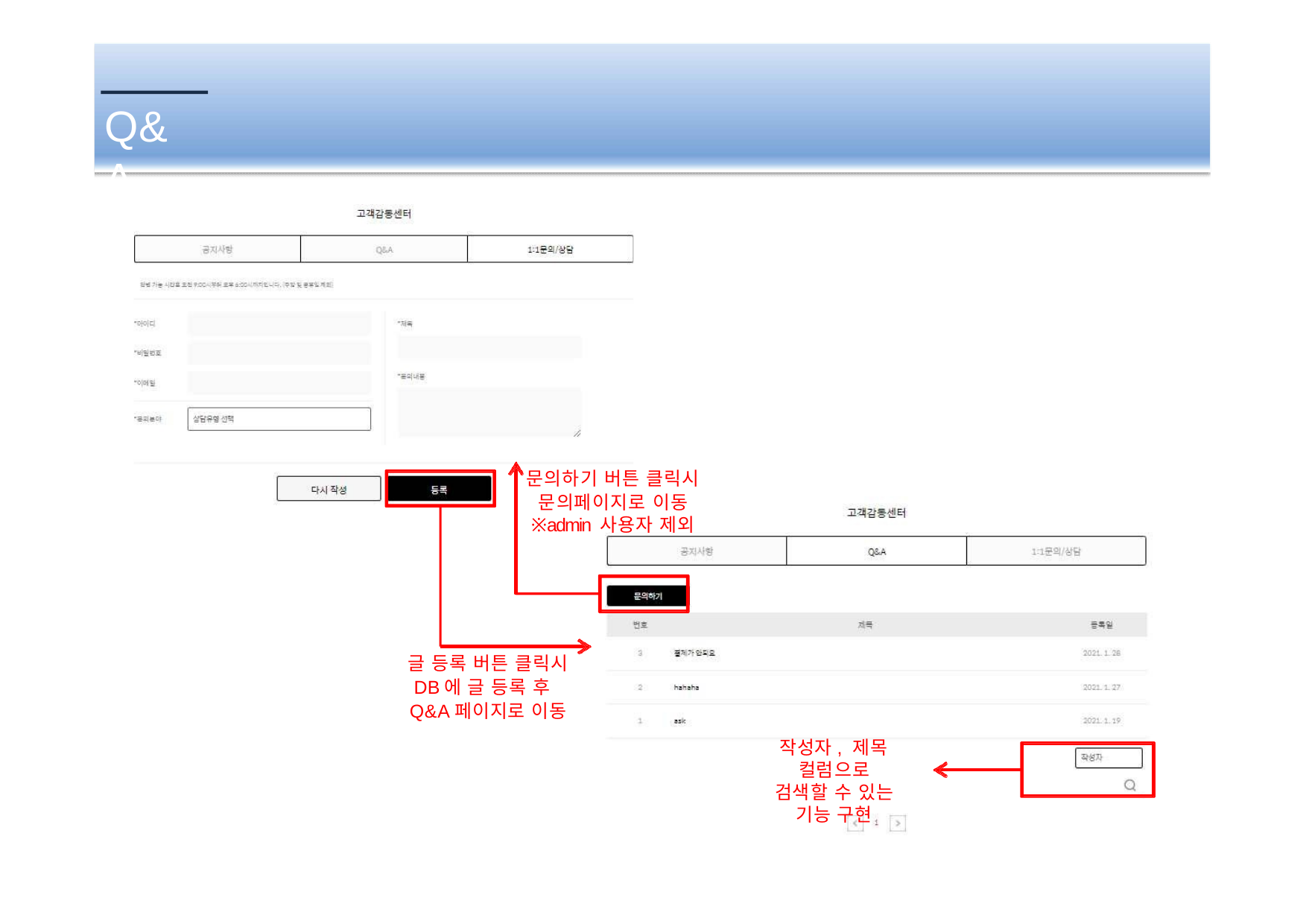

Q&A

문의하기 버튼 클릭시
문의페이지로 이동
※admin 사용자 제외
글 등록 버튼 클릭시
DB에 글 등록 후
Q&A페이지로 이동
작성자, 제목 컬럼으로
검색할 수 있는
기능 구현